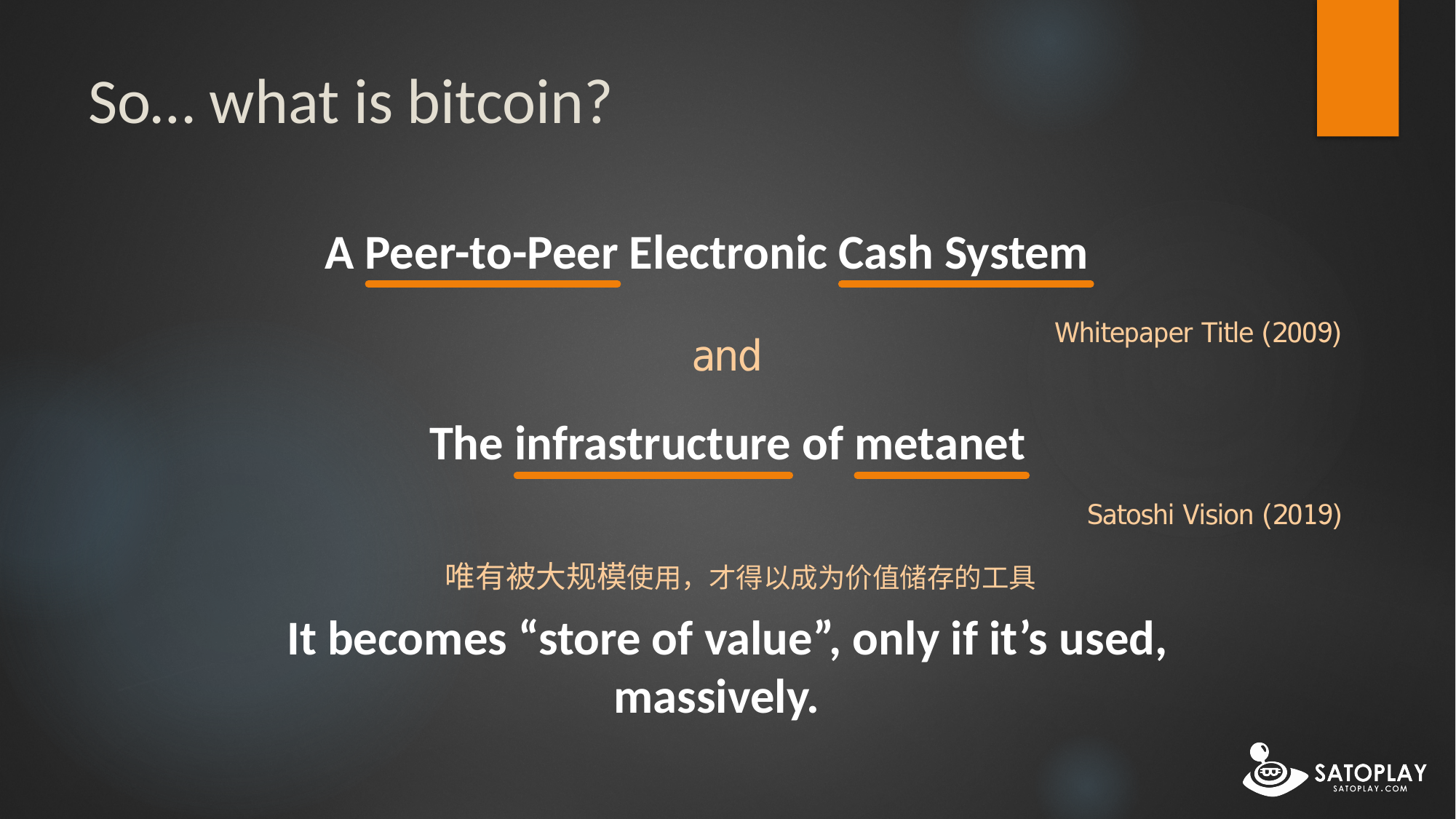

# So… what is bitcoin?
A Peer-to-Peer Electronic Cash System
Whitepaper Title (2009)
and
The infrastructure of metanet
Satoshi Vision (2019)
唯有被大规模使用，才得以成为价值储存的工具
It becomes “store of value”, only if it’s used, massively.